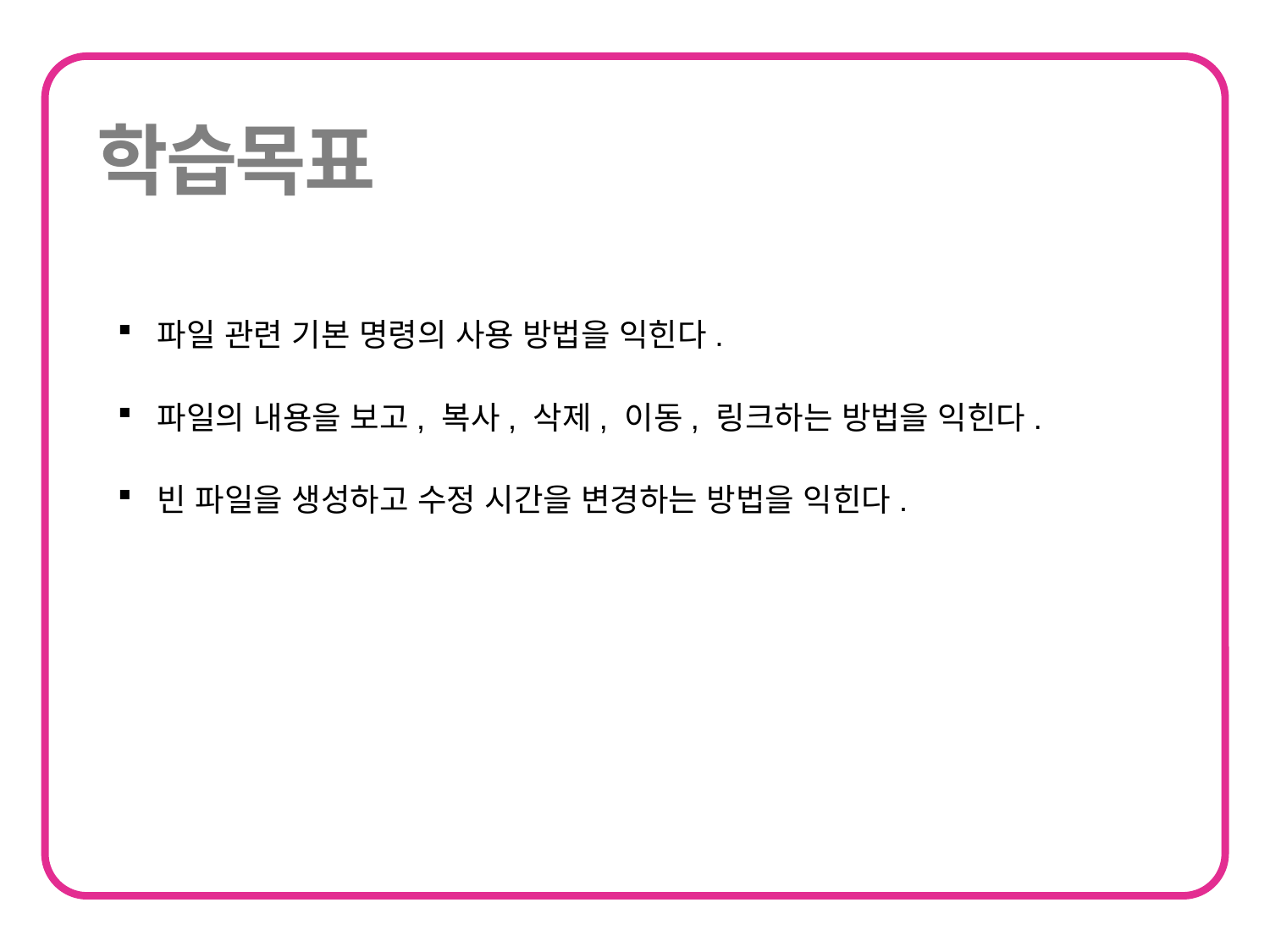

파일 관련 기본 명령의 사용 방법을 익힌다.
파일의 내용을 보고, 복사, 삭제, 이동, 링크하는 방법을 익힌다.
빈 파일을 생성하고 수정 시간을 변경하는 방법을 익힌다.